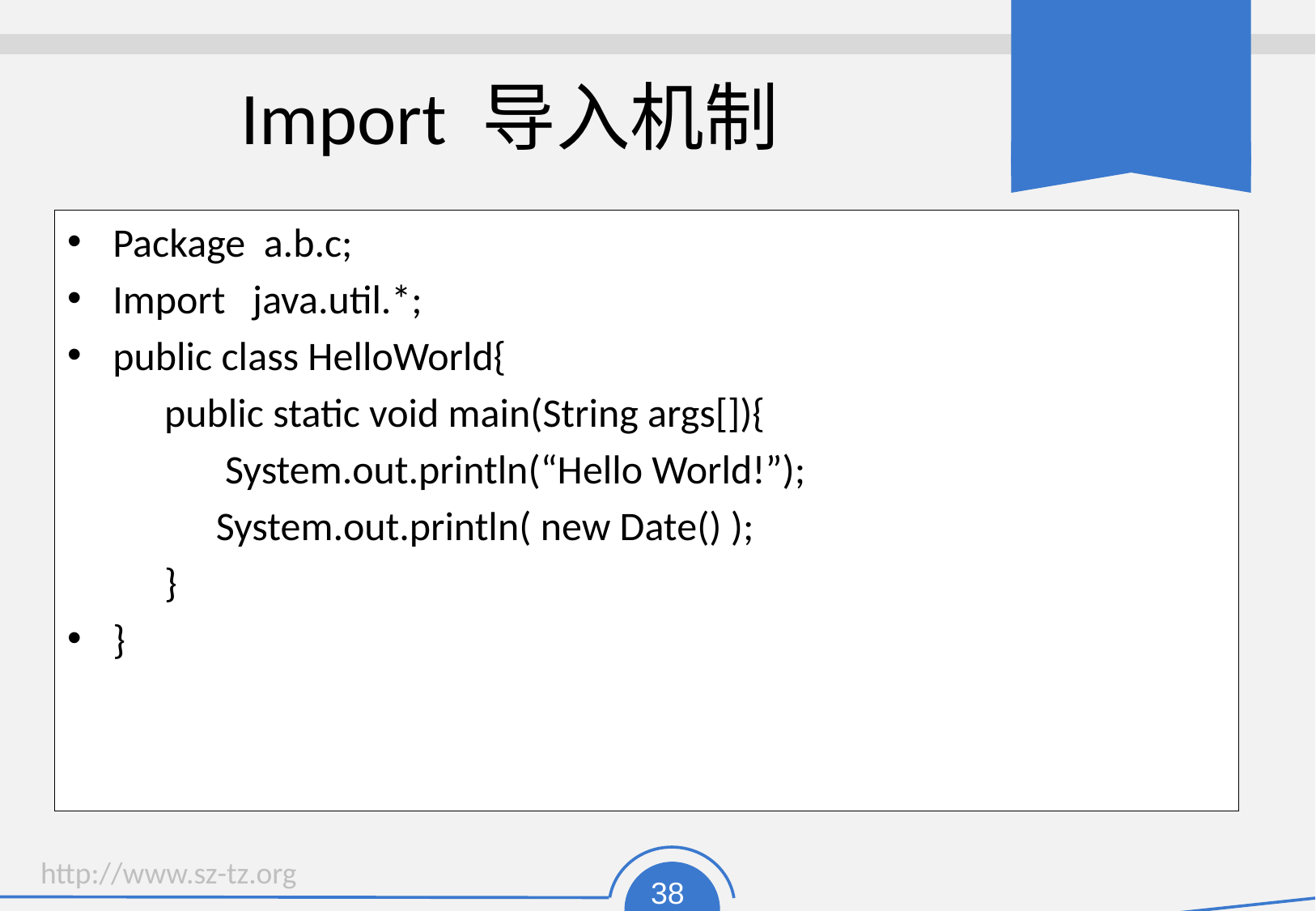

# Import 导入机制
Package  a.b.c;
Import   java.util.*;
public class HelloWorld{
    public static void main(String args[]){
    System.out.println(“Hello World!”);
   System.out.println( new Date() );
    }
}